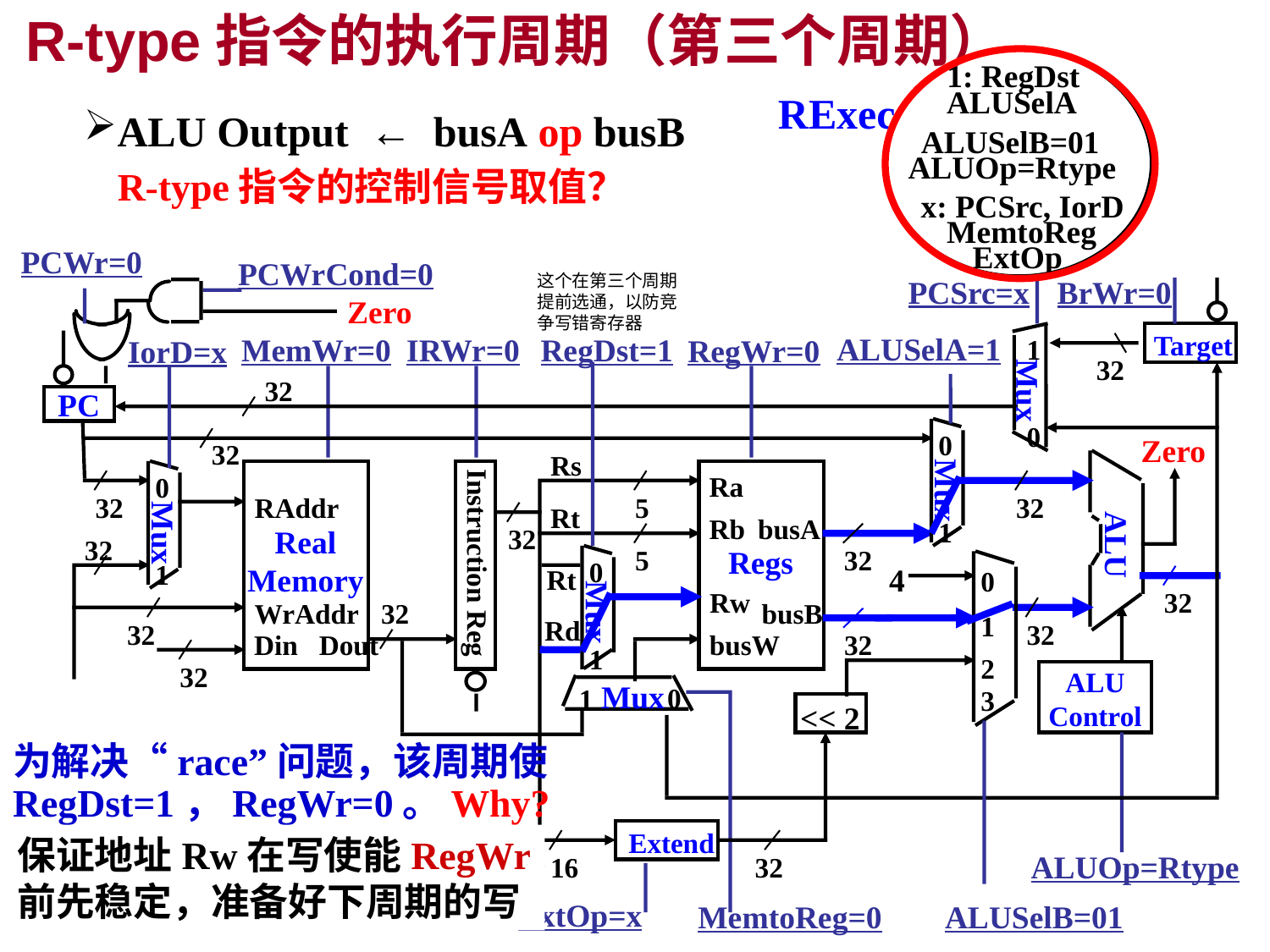

# R-type指令的执行周期（第三个周期）

1: RegDst
ALUSelA
RExec
ALUSelB=01
ALUOp=Rtype
x: PCSrc, IorD
MemtoReg
ExtOp
ALU Output  ←  busA op busB
R-type指令的控制信号取值？
PCWr=0
PCWrCond=0
这个在第三个周期提前选通，以防竞争写错寄存器
PCSrc=x
BrWr=0

Zero

Target

ALUSelA=1

MemWr=0
IRWr=0
RegDst=1
RegWr=0
IorD=x
1

32

Mux

32

PC

0

0

Mux
1

Zero

32

Rs

ALU

0

Mux
1

Ra

32
RAddr
5
32
Rt

Rb
busA

32
Real
Memory

32

Regs
5
32
Instruction Reg

0

4

Rt

0

Rw
32
Mux
WrAddr
32
busB

1

Rd

32
32

Din
Dout
busW
32

1

2

32
ALU
Control

Mux

0

1

3

<< 2

为解决“race”问题，该周期使RegDst=1，RegWr=0。Why?

Extend

保证地址Rw在写使能RegWr前先稳定，准备好下周期的写

16

Imm

ALUOp=Rtype
32

ExtOp=x
MemtoReg=0
ALUSelB=01